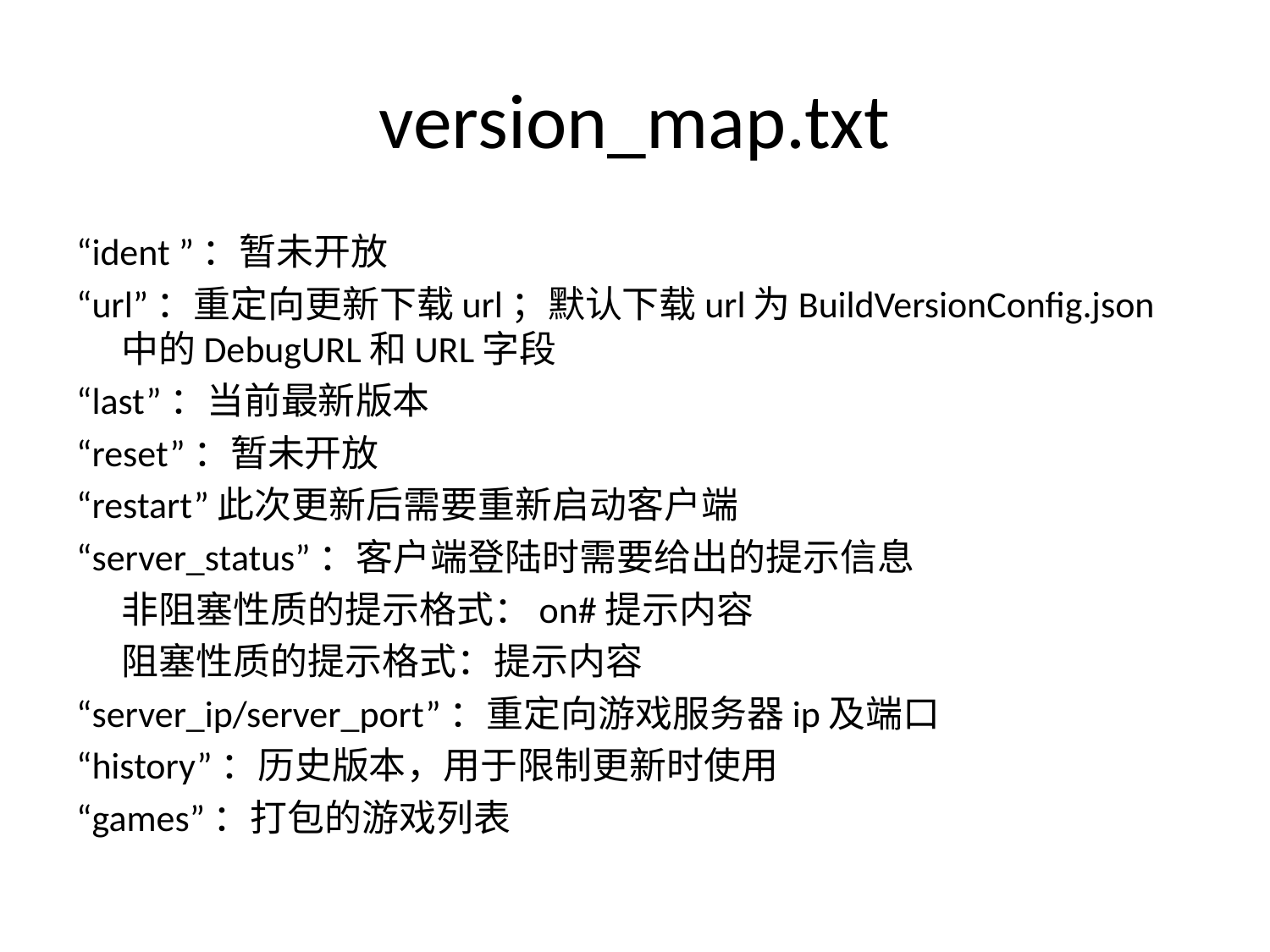

# version_map.txt
“ident ”：暂未开放
“url”：重定向更新下载url；默认下载url为BuildVersionConfig.json中的DebugURL和URL字段
“last”：当前最新版本
“reset”：暂未开放
“restart”此次更新后需要重新启动客户端
“server_status”：客户端登陆时需要给出的提示信息
		非阻塞性质的提示格式：on#提示内容
		阻塞性质的提示格式：提示内容
“server_ip/server_port”：重定向游戏服务器ip及端口
“history”：历史版本，用于限制更新时使用
“games”：打包的游戏列表